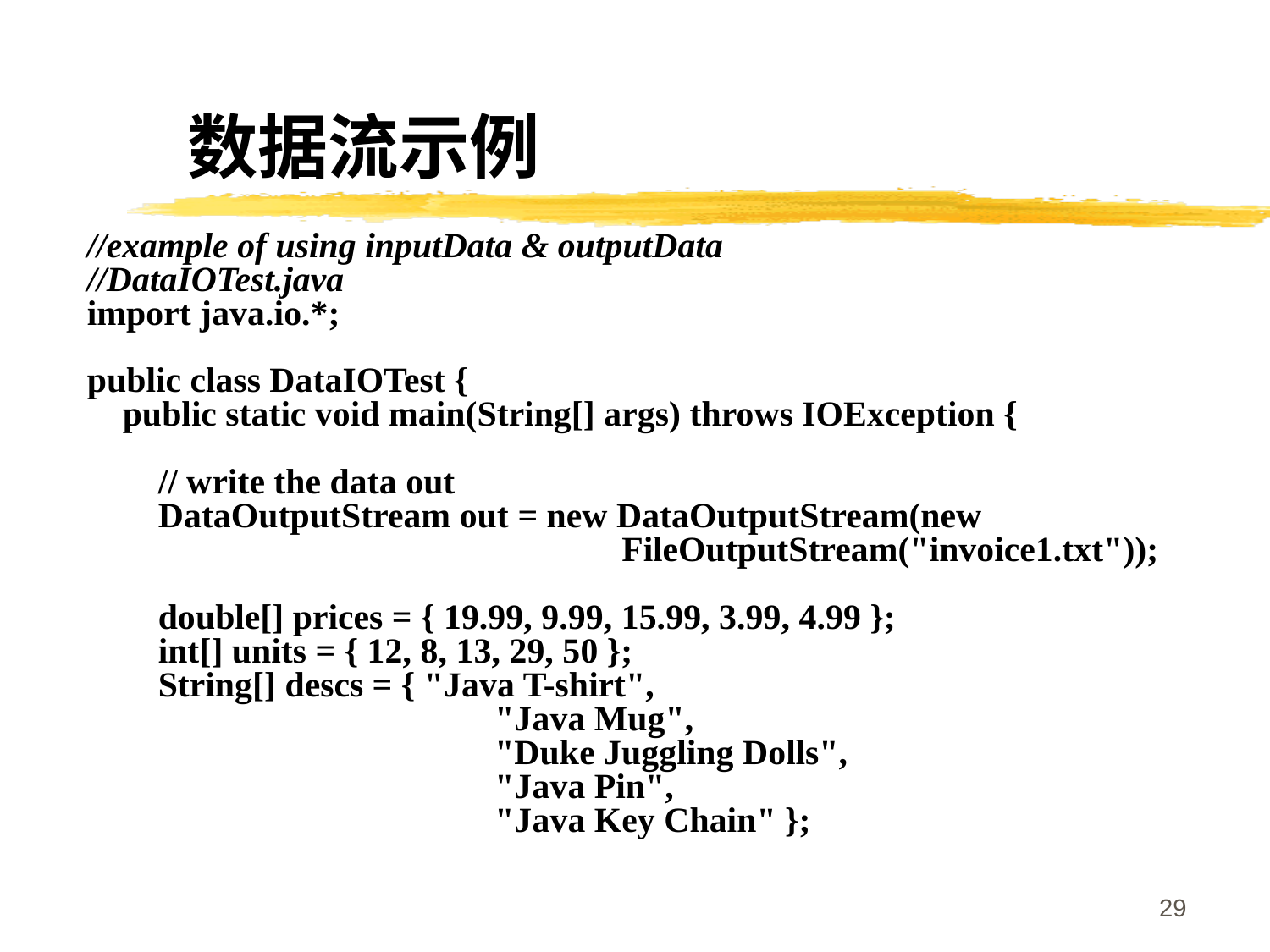

数据流示例
//example of using inputData & outputData
//DataIOTest.java
import java.io.*;

public class DataIOTest {
    public static void main(String[] args) throws IOException {

        // write the data out
        DataOutputStream out = new DataOutputStream(new
				   FileOutputStream("invoice1.txt"));

        double[] prices = { 19.99, 9.99, 15.99, 3.99, 4.99 };
        int[] units = { 12, 8, 13, 29, 50 };
        String[] descs = { "Java T-shirt",
			   "Java Mug",
			   "Duke Juggling Dolls",
			   "Java Pin",
			   "Java Key Chain" };

29